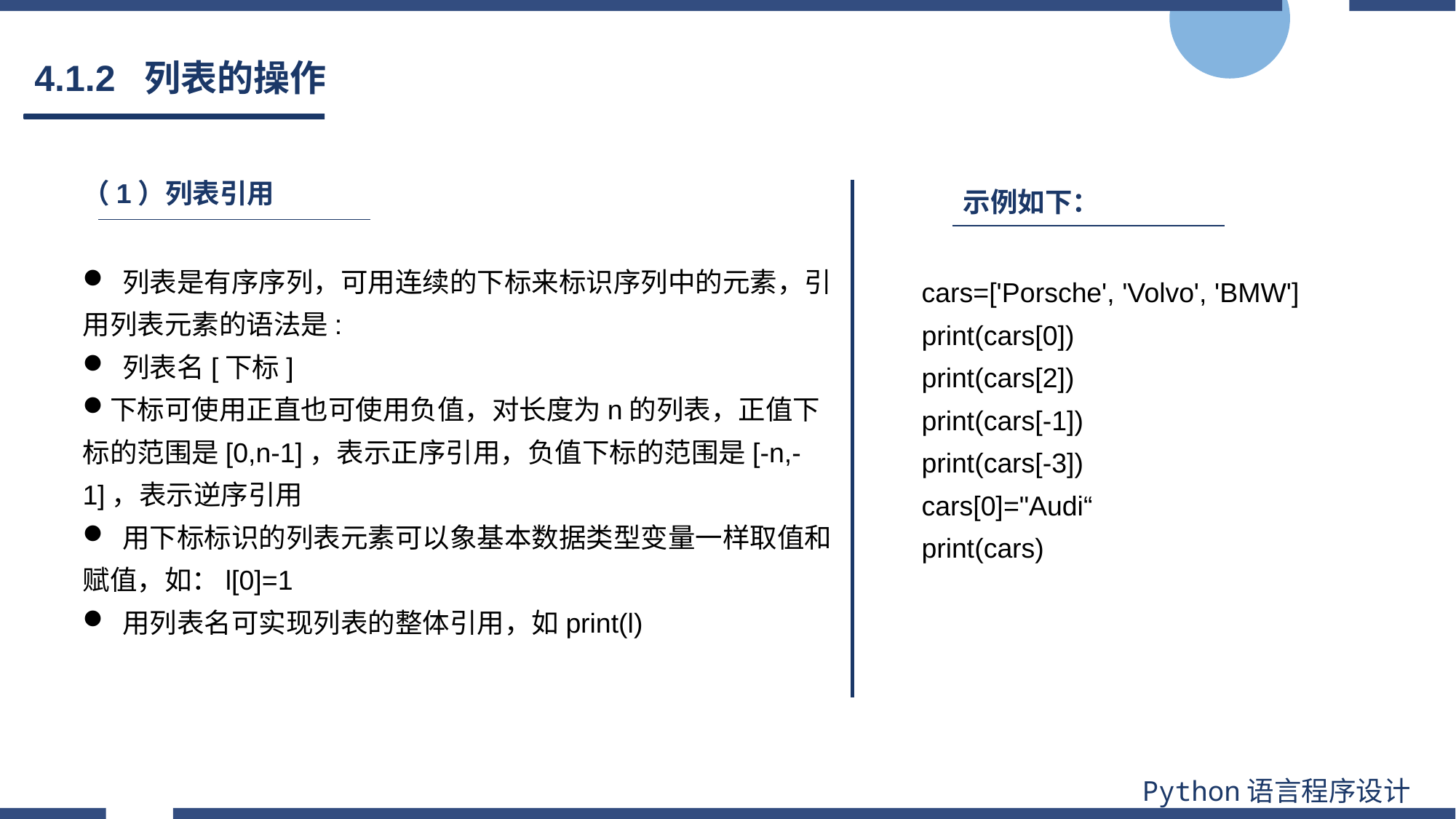

# 4.1.2  列表的操作
（1）列表引用
示例如下：
 列表是有序序列，可用连续的下标来标识序列中的元素，引用列表元素的语法是:
 列表名[下标]
下标可使用正直也可使用负值，对长度为n的列表，正值下标的范围是[0,n-1]，表示正序引用，负值下标的范围是[-n,-1]，表示逆序引用
 用下标标识的列表元素可以象基本数据类型变量一样取值和赋值，如：l[0]=1
 用列表名可实现列表的整体引用，如print(l)
cars=['Porsche', 'Volvo', 'BMW']
print(cars[0])
print(cars[2])
print(cars[-1])
print(cars[-3])
cars[0]="Audi“
print(cars)